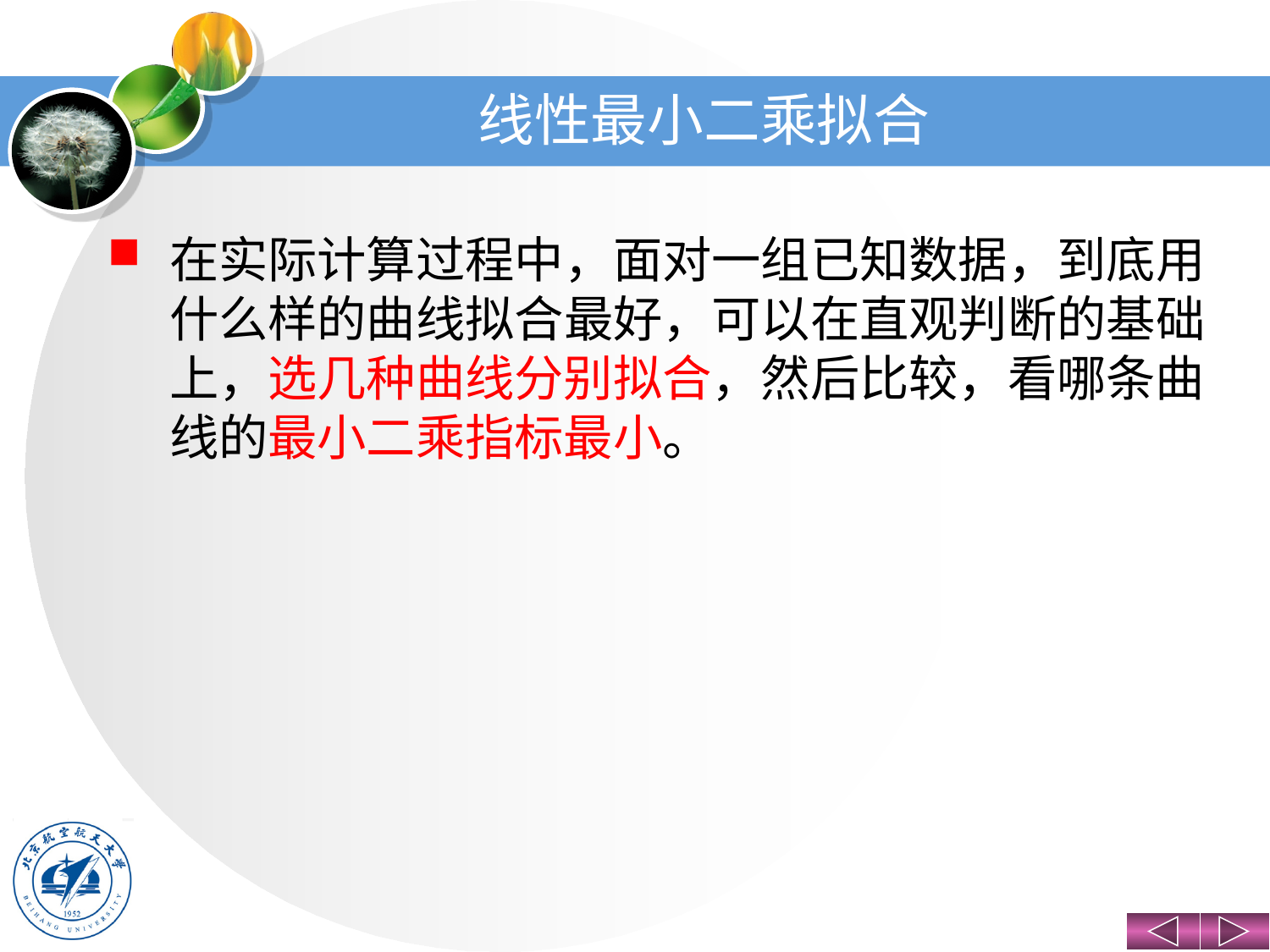

# 线性最小二乘拟合
在实际计算过程中，面对一组已知数据，到底用什么样的曲线拟合最好，可以在直观判断的基础上，选几种曲线分别拟合，然后比较，看哪条曲线的最小二乘指标最小。